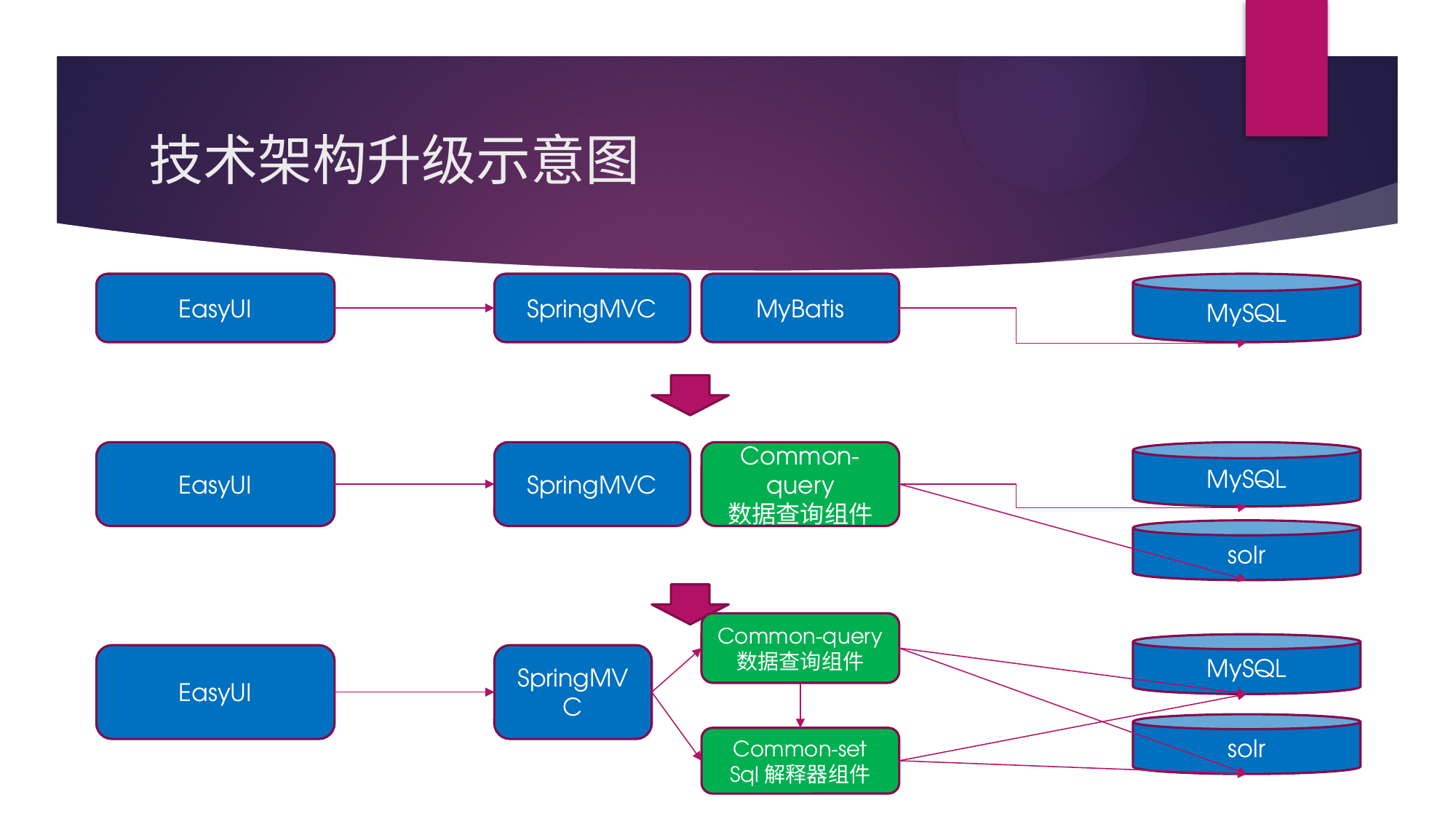

# 技术架构升级示意图
EasyUI
SpringMVC
MyBatis
MySQL

EasyUI
SpringMVC
Common-query
数据查询组件
MySQL
solr

Common-query
数据查询组件
MySQL
EasyUI
SpringMVC
solr
Common-set
Sql解释器组件